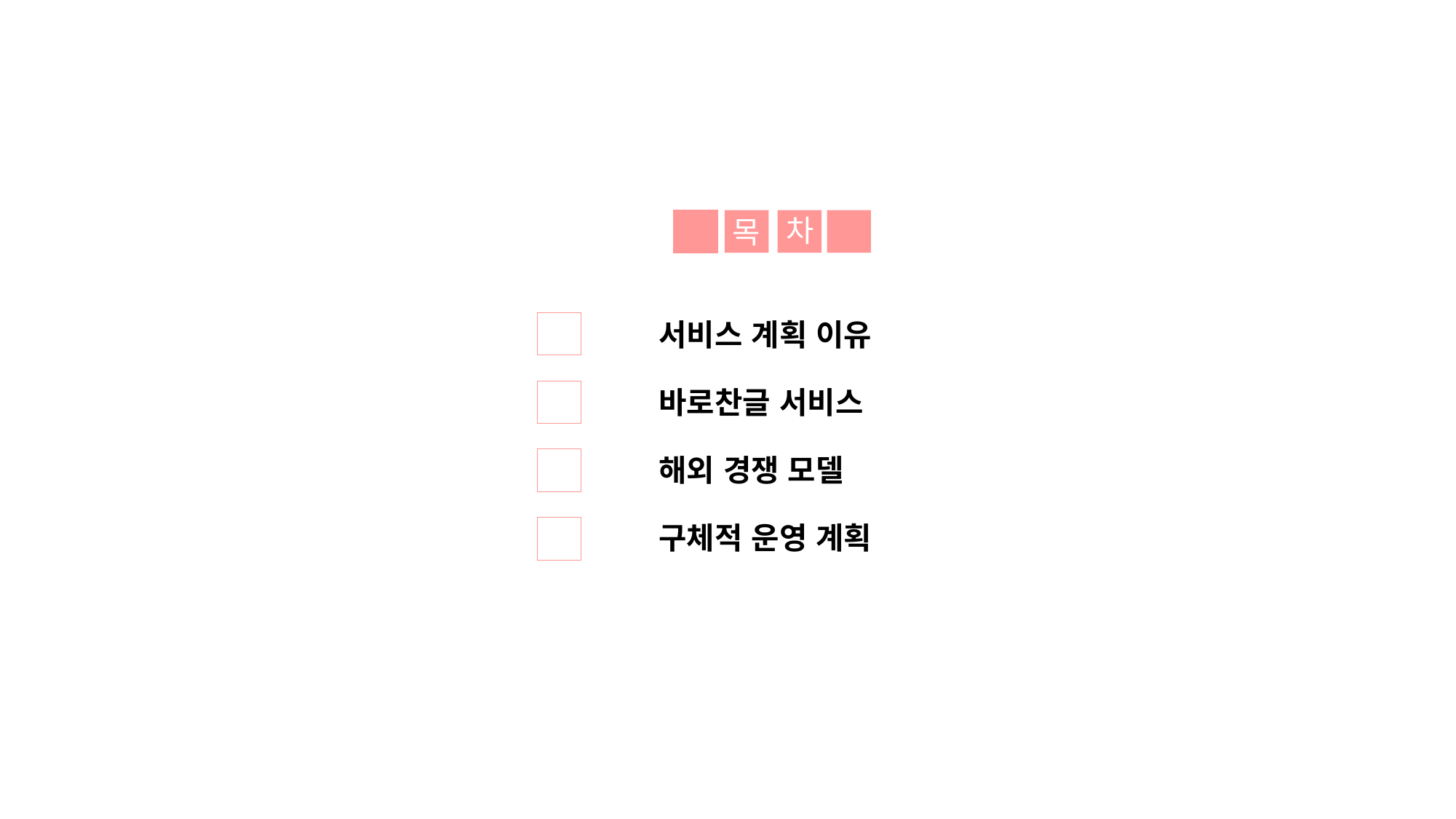

차
목

서비스 계획 이유

바로찬글 서비스

해외 경쟁 모델

구체적 운영 계획